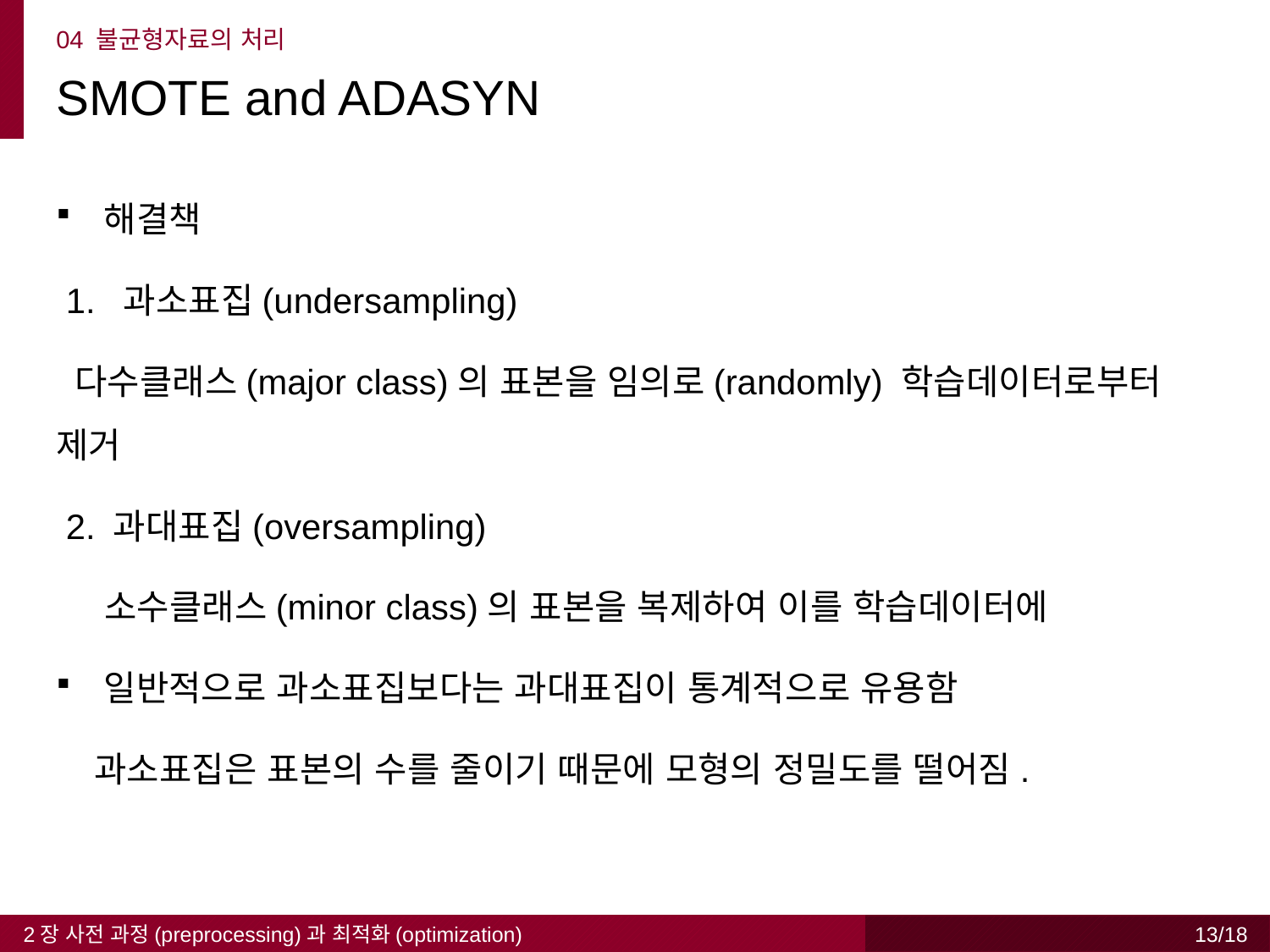

04 불균형자료의 처리
SMOTE and ADASYN

해결책
 1.  과소표집(undersampling)
 다수클래스(major class)의 표본을 임의로(randomly) 학습데이터로부터 제거
 2. 과대표집(oversampling)
    소수클래스(minor class)의 표본을 복제하여 이를 학습데이터에
일반적으로 과소표집보다는 과대표집이 통계적으로 유용함
   과소표집은 표본의 수를 줄이기 때문에 모형의 정밀도를 떨어짐.

2장 사전 과정(preprocessing)과 최적화(optimization)
13/18